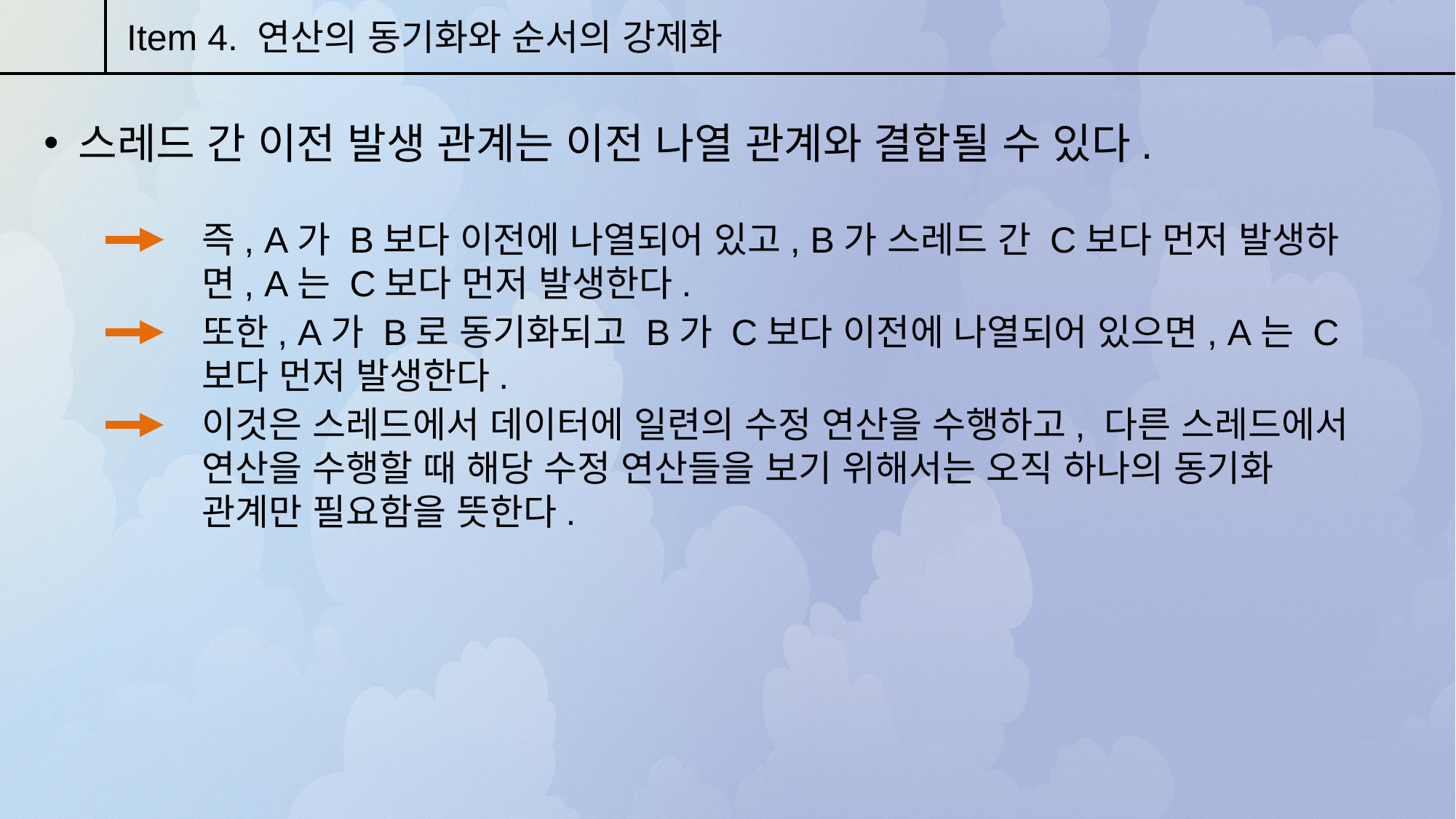

Item 4. 연산의 동기화와 순서의 강제화
스레드 간 이전 발생 관계는 이전 나열 관계와 결합될 수 있다.
즉, A가 B보다 이전에 나열되어 있고, B가 스레드 간 C보다 먼저 발생하면, A는 C보다 먼저 발생한다.
또한, A가 B로 동기화되고 B가 C보다 이전에 나열되어 있으면, A는 C보다 먼저 발생한다.
이것은 스레드에서 데이터에 일련의 수정 연산을 수행하고, 다른 스레드에서 연산을 수행할 때 해당 수정 연산들을 보기 위해서는 오직 하나의 동기화 관계만 필요함을 뜻한다.